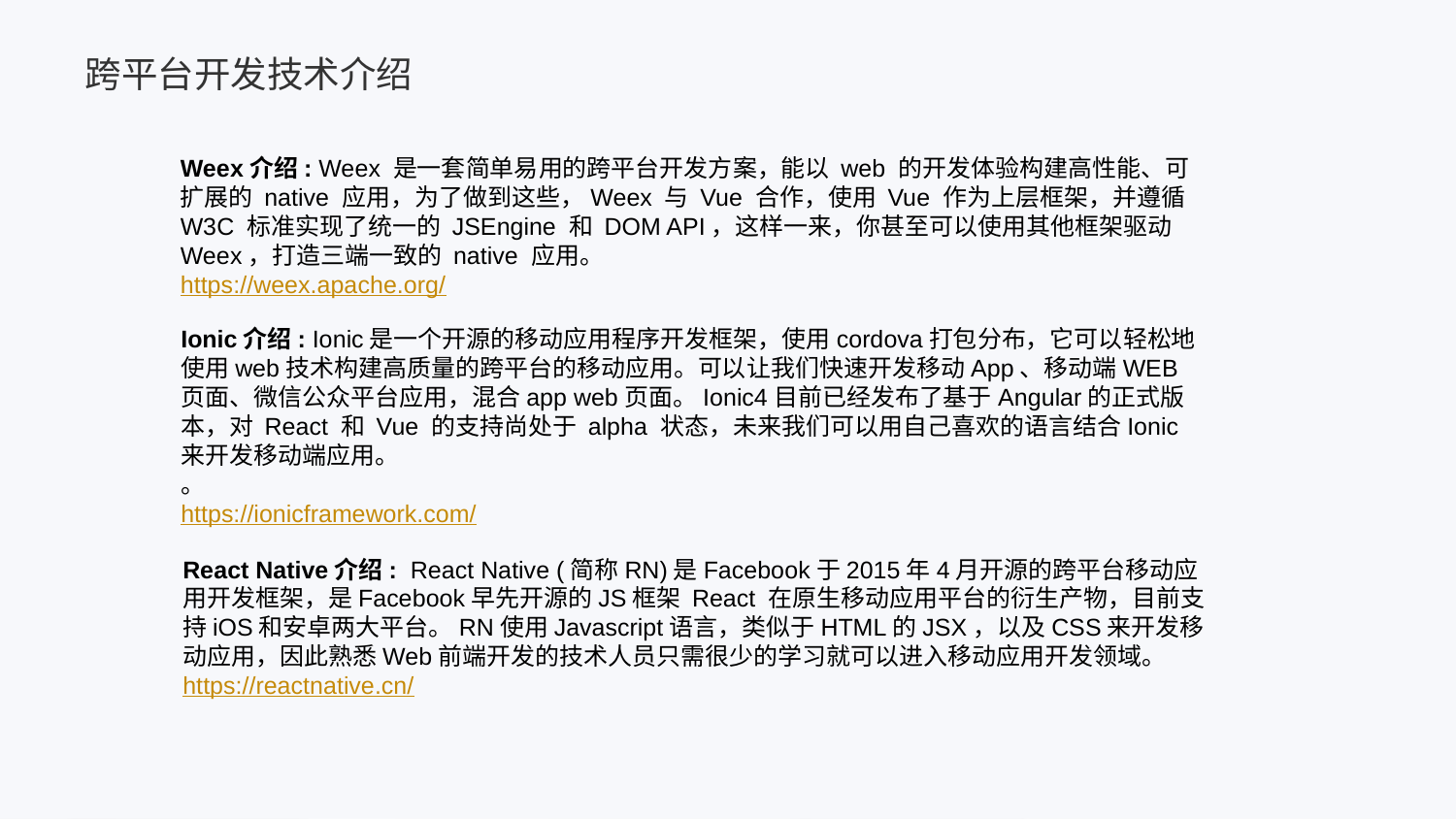

跨平台开发技术介绍
Weex介绍: Weex 是一套简单易用的跨平台开发方案，能以 web 的开发体验构建高性能、可扩展的 native 应用，为了做到这些，Weex 与 Vue 合作，使用 Vue 作为上层框架，并遵循 W3C 标准实现了统一的 JSEngine 和 DOM API，这样一来，你甚至可以使用其他框架驱动 Weex，打造三端一致的 native 应用。
https://weex.apache.org/
Ionic介绍: Ionic是一个开源的移动应用程序开发框架，使用cordova打包分布，它可以轻松地使用web技术构建高质量的跨平台的移动应用。可以让我们快速开发移动App、移动端WEB页面、微信公众平台应用，混合app web页面。Ionic4目前已经发布了基于Angular的正式版本，对 React 和 Vue 的支持尚处于 alpha 状态，未来我们可以用自己喜欢的语言结合Ionic来开发移动端应用。
。
https://ionicframework.com/
React Native介绍:  React Native (简称RN)是Facebook于2015年4月开源的跨平台移动应用开发框架，是Facebook早先开源的JS框架 React 在原生移动应用平台的衍生产物，目前支持iOS和安卓两大平台。RN使用Javascript语言，类似于HTML的JSX，以及CSS来开发移动应用，因此熟悉Web前端开发的技术人员只需很少的学习就可以进入移动应用开发领域。
https://reactnative.cn/